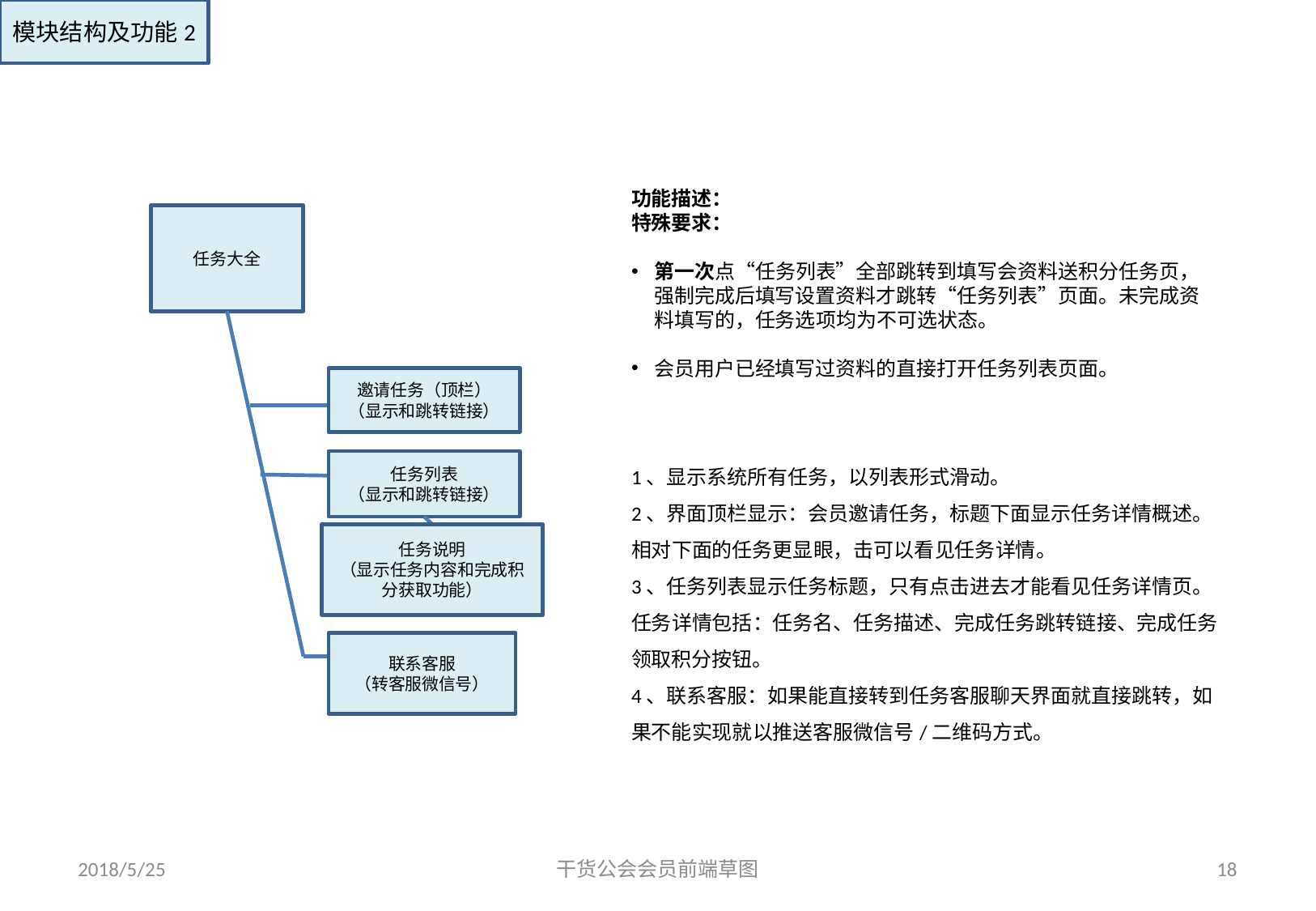

模块结构及功能2
功能描述：
特殊要求：

第一次点“任务列表”全部跳转到填写会资料送积分任务页，强制完成后填写设置资料才跳转“任务列表”页面。未完成资料填写的，任务选项均为不可选状态。

会员用户已经填写过资料的直接打开任务列表页面。

1、显示系统所有任务，以列表形式滑动。
2、界面顶栏显示：会员邀请任务，标题下面显示任务详情概述。相对下面的任务更显眼，击可以看见任务详情。
3、任务列表显示任务标题，只有点击进去才能看见任务详情页。任务详情包括：任务名、任务描述、完成任务跳转链接、完成任务领取积分按钮。
4、联系客服：如果能直接转到任务客服聊天界面就直接跳转，如果不能实现就以推送客服微信号/二维码方式。

任务大全
邀请任务（顶栏）
（显示和跳转链接）
任务列表
（显示和跳转链接）
联系客服
（转客服微信号）
任务说明
（显示任务内容和完成积分获取功能）
2018/5/25
干货公会会员前端草图
18